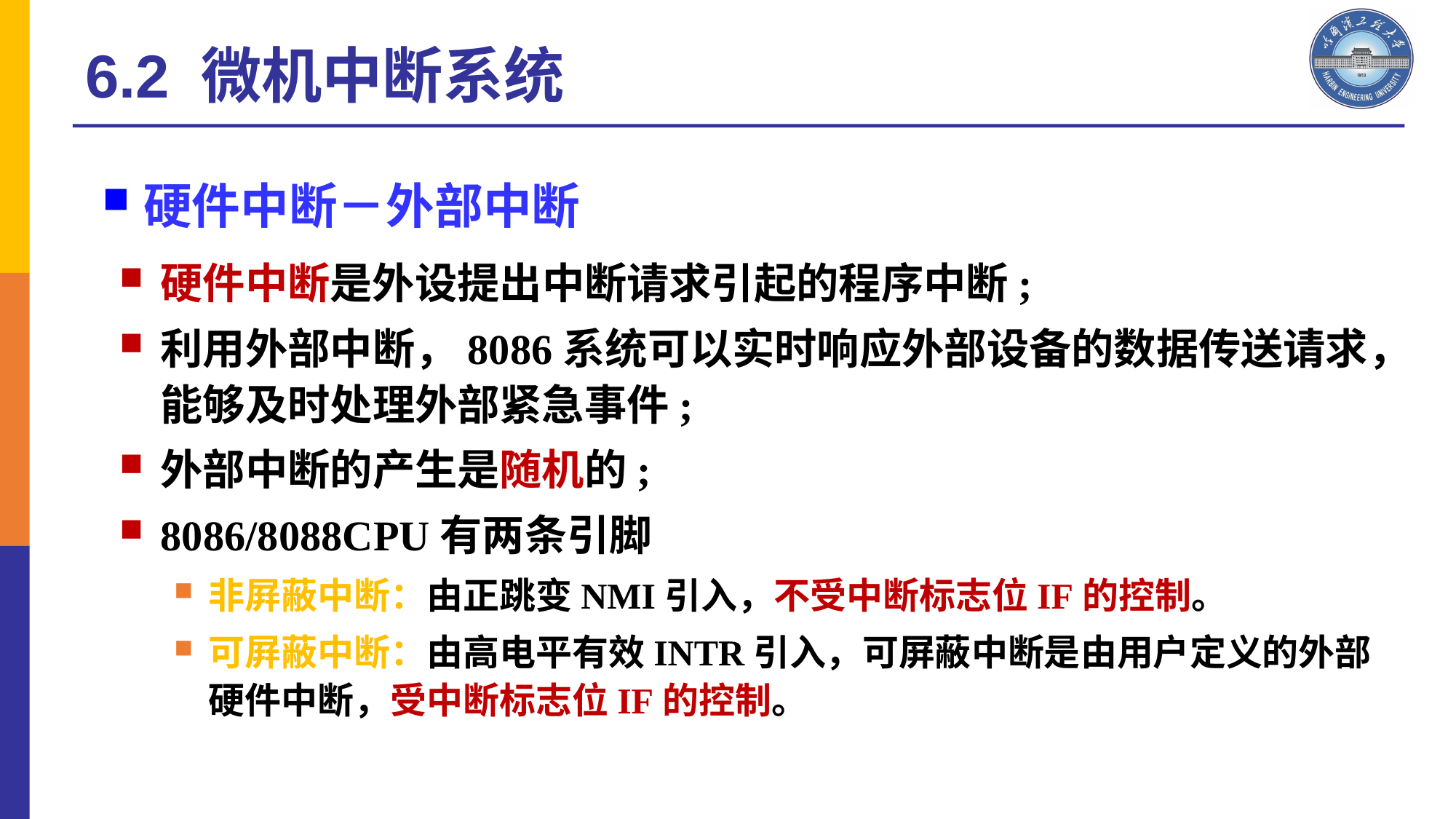

6.2 微机中断系统
硬件中断－外部中断
硬件中断是外设提出中断请求引起的程序中断;
利用外部中断，8086系统可以实时响应外部设备的数据传送请求，能够及时处理外部紧急事件;
外部中断的产生是随机的;
8086/8088CPU有两条引脚
非屛蔽中断：由正跳变NMI引入，不受中断标志位IF的控制。
可屛蔽中断：由高电平有效INTR引入，可屏蔽中断是由用户定义的外部硬件中断，受中断标志位IF的控制。